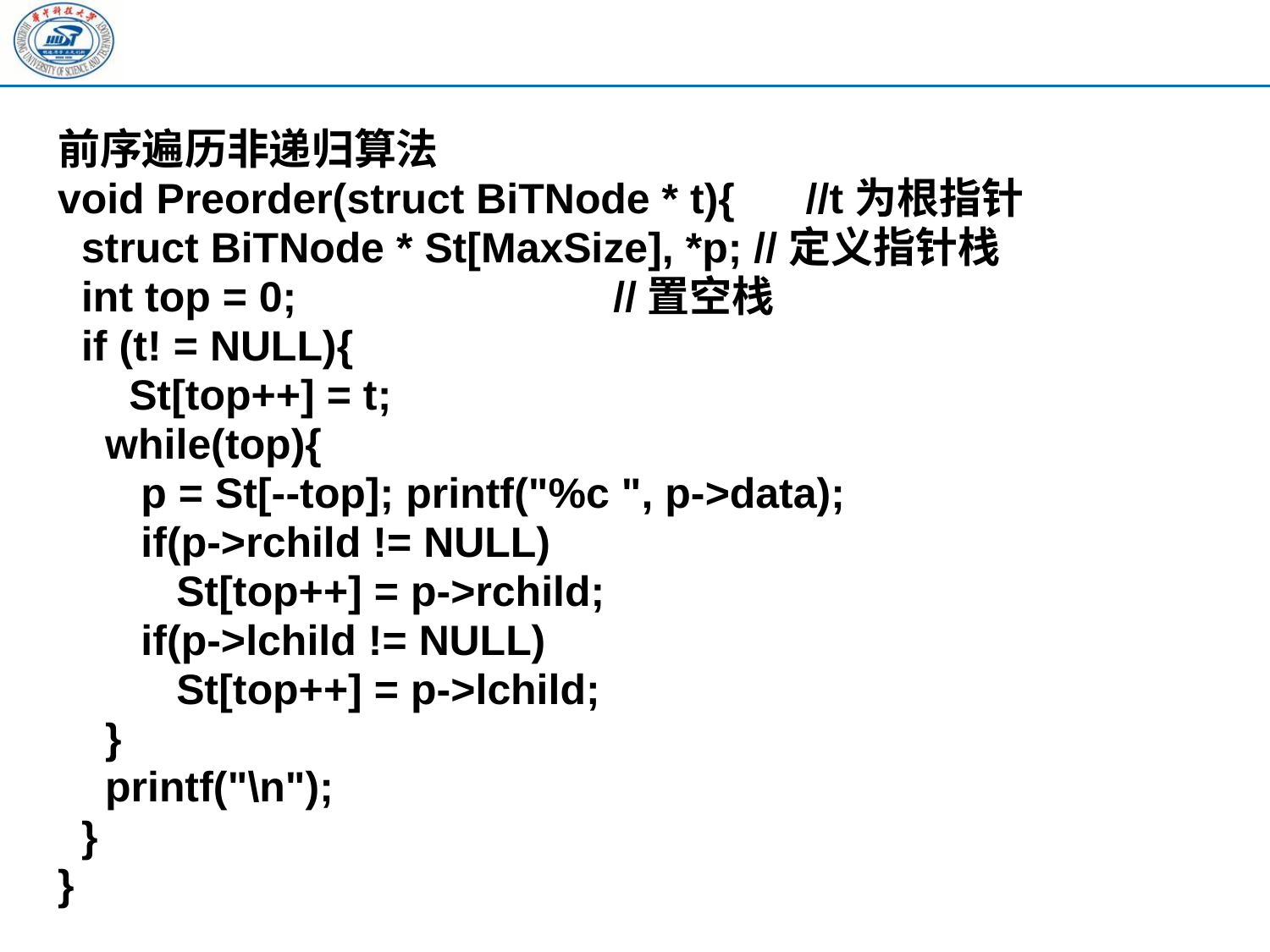

前序遍历非递归算法
void Preorder(struct BiTNode * t){      //t为根指针
  struct BiTNode * St[MaxSize], *p; //定义指针栈
  int top = 0; 			//置空栈
  if (t! = NULL){
	  St[top++] = t;
    while(top){
	   p = St[--top]; printf("%c ", p->data);
	   if(p->rchild != NULL)
	      St[top++] = p->rchild;
	   if(p->lchild != NULL)
	      St[top++] = p->lchild;
    }
    printf("\n");
  }
}